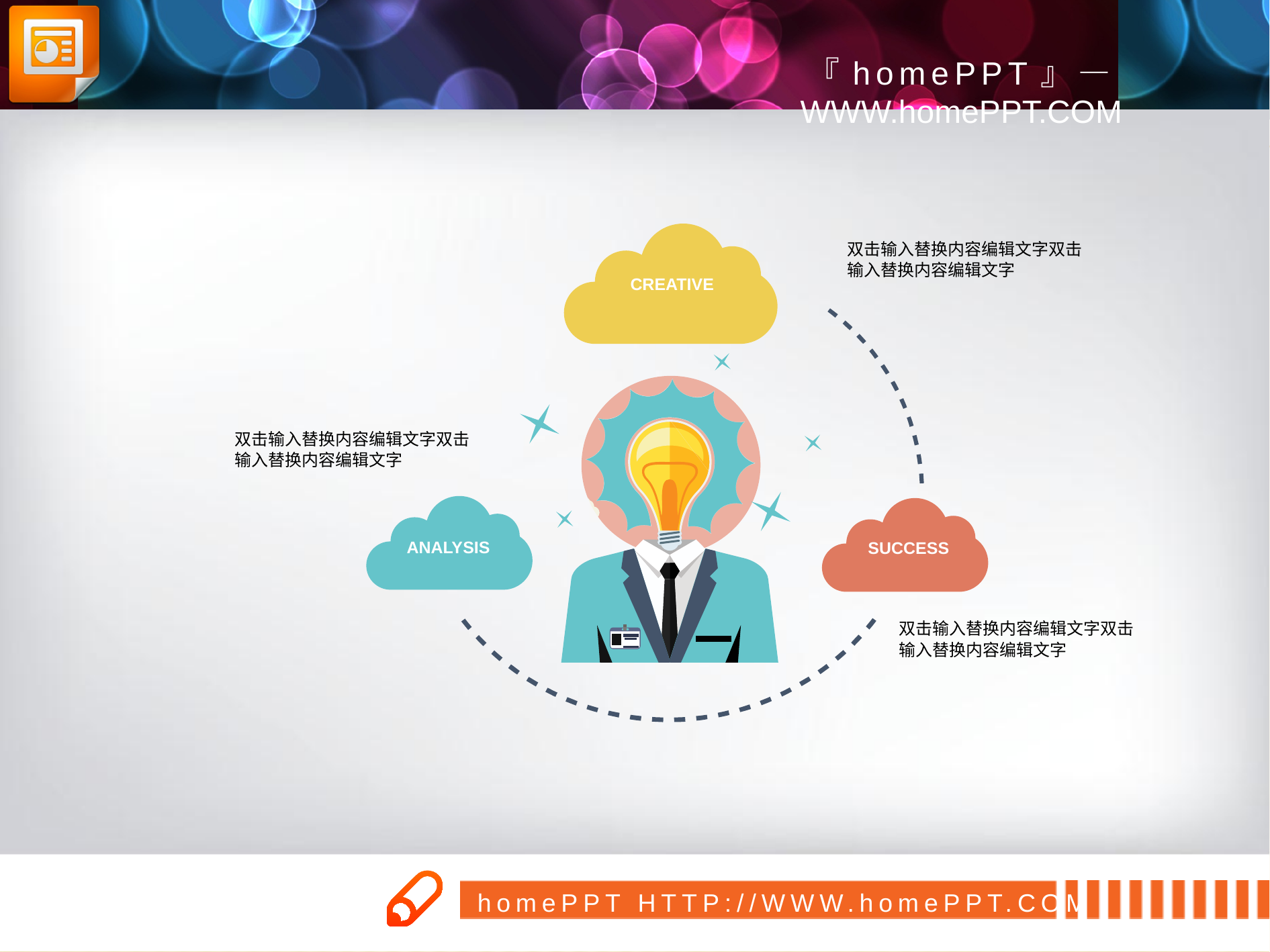

双击输入替换内容编辑文字双击输入替换内容编辑文字
CREATIVE

双击输入替换内容编辑文字双击输入替换内容编辑文字

ANALYSIS
SUCCESS

双击输入替换内容编辑文字双击输入替换内容编辑文字